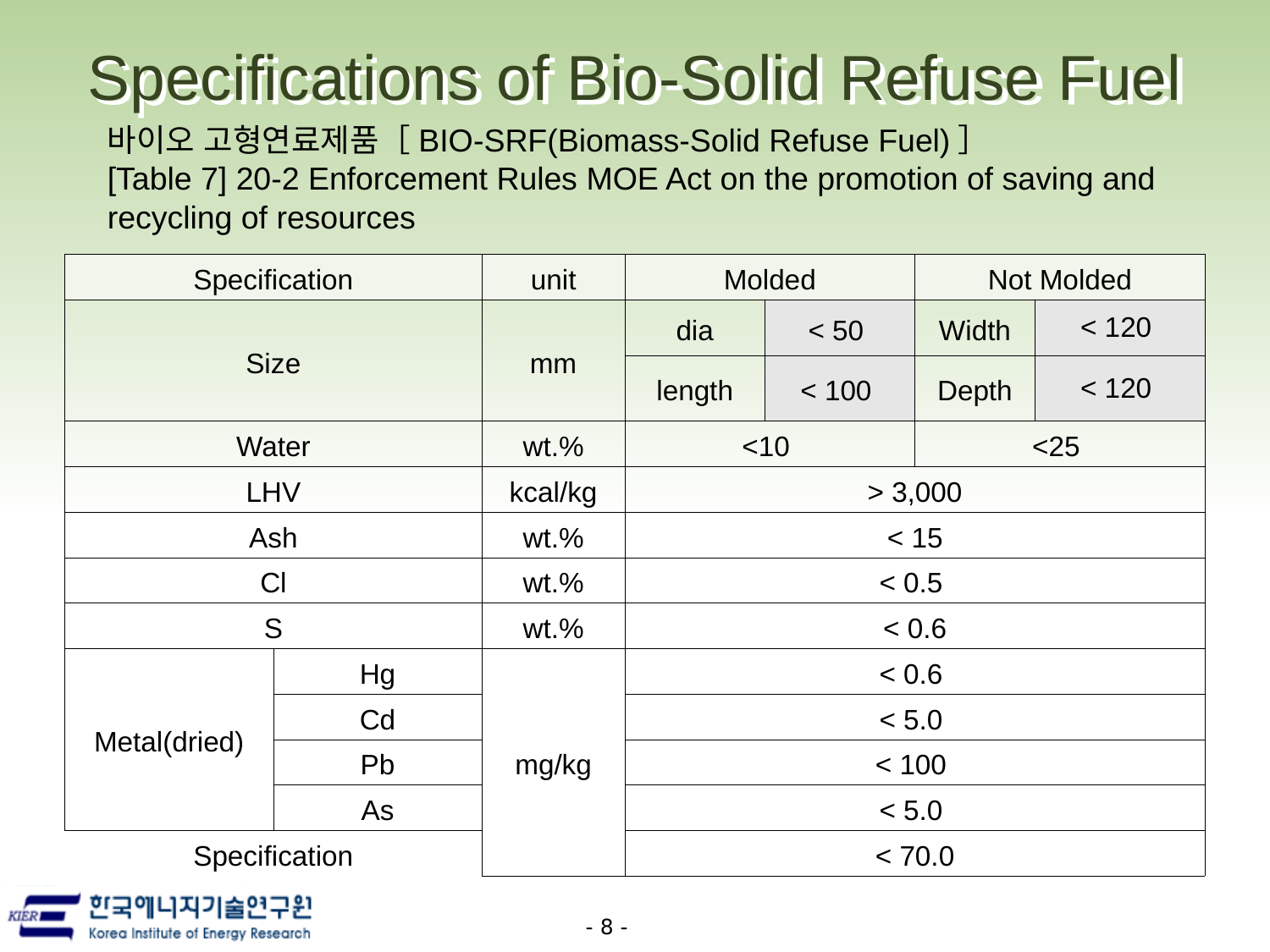

Specifications of Bio-Solid Refuse Fuel
바이오 고형연료제품［BIO-SRF(Biomass-Solid Refuse Fuel)］
[Table 7] 20-2 Enforcement Rules MOE Act on the promotion of saving and recycling of resources
| Specification |  | unit | Molded |  | Not Molded |  |
| --- | --- | --- | --- | --- | --- | --- |
| Size |  | mm | dia | < 50 | Width | < 120 |
|  |  |  | length | < 100 | Depth | < 120 |
| Water |  | wt.% | <10 |  | <25 |  |
| LHV |  | kcal/kg | > 3,000 |  |  |  |
| Ash |  | wt.% | < 15 |  |  |  |
| Cl |  | wt.% | < 0.5 |  |  |  |
| S |  | wt.% | < 0.6 |  |  |  |
| Metal(dried) | Hg | mg/kg | < 0.6 |  |  |  |
|  | Cd |  | < 5.0 |  |  |  |
|  | Pb |  | < 100 |  |  |  |
|  | As |  | < 5.0 |  |  |  |
| Specification |  |  | < 70.0 |  |  |  |
- 8 -